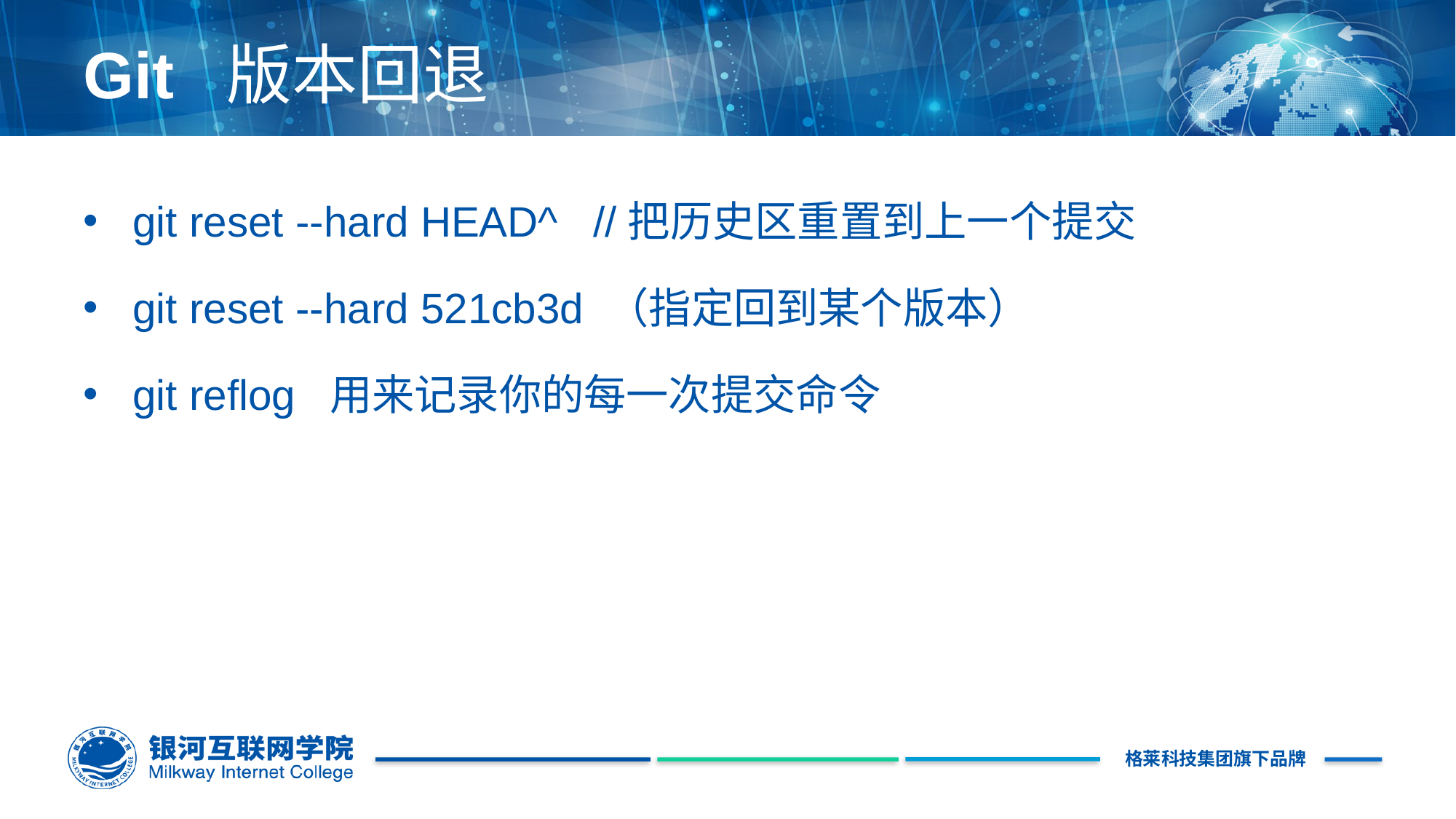

# Git  版本回退
git reset --hard HEAD^   //把历史区重置到上一个提交
git reset --hard 521cb3d （指定回到某个版本）
git reflog  用来记录你的每一次提交命令